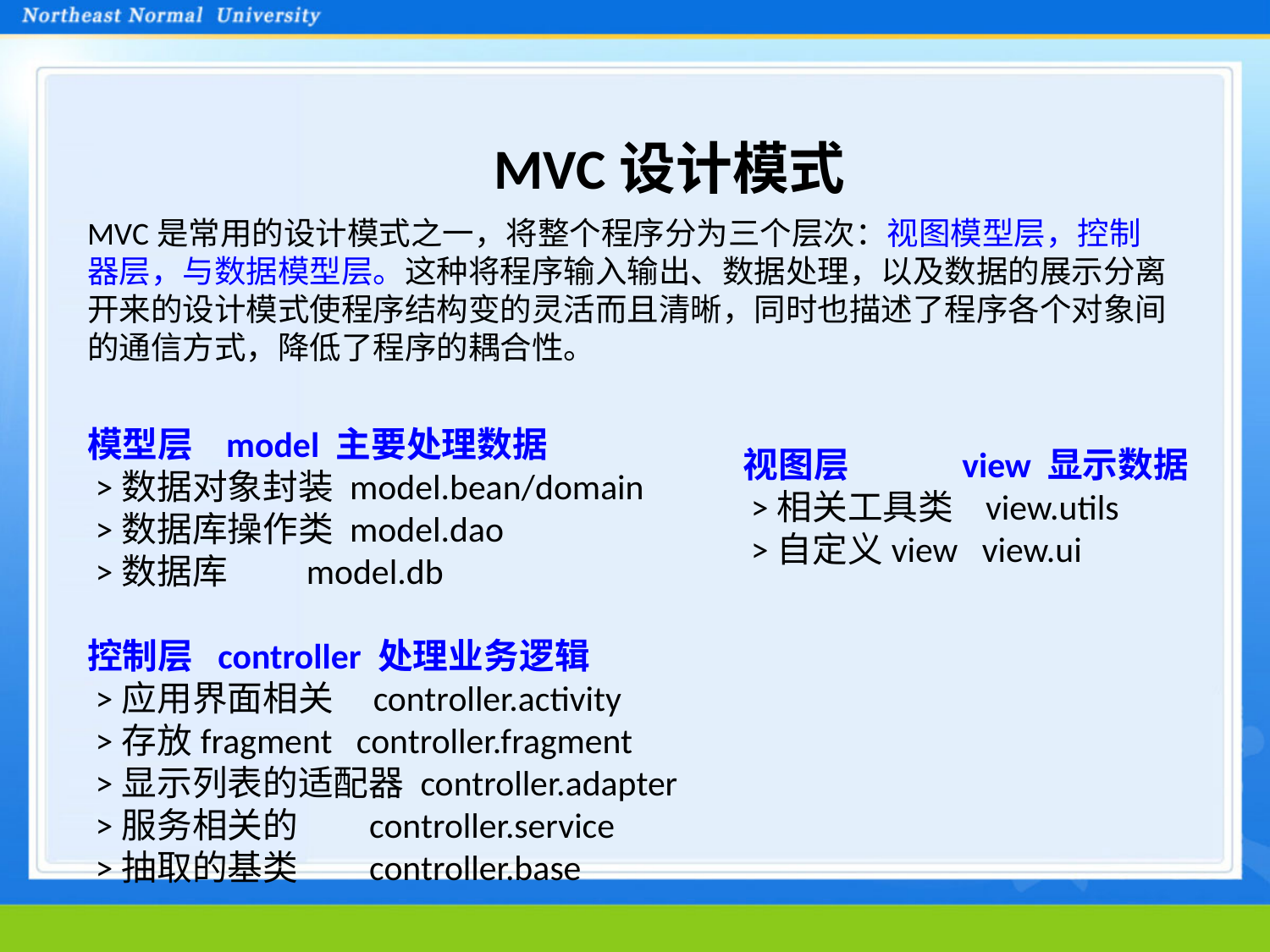

MVC设计模式
MVC是常用的设计模式之一，将整个程序分为三个层次：视图模型层，控制器层，与数据模型层。这种将程序输入输出、数据处理，以及数据的展示分离开来的设计模式使程序结构变的灵活而且清晰，同时也描述了程序各个对象间的通信方式，降低了程序的耦合性。
模型层   model 主要处理数据
 >数据对象封装 model.bean/domain
 >数据库操作类 model.dao
 >数据库         model.db

控制层  controller 处理业务逻辑
 >应用界面相关    controller.activity
 >存放fragment   controller.fragment
 >显示列表的适配器 controller.adapter
 >服务相关的        controller.service
 >抽取的基类        controller.base
视图层             view 显示数据
 >相关工具类   view.utils
 >自定义view   view.ui